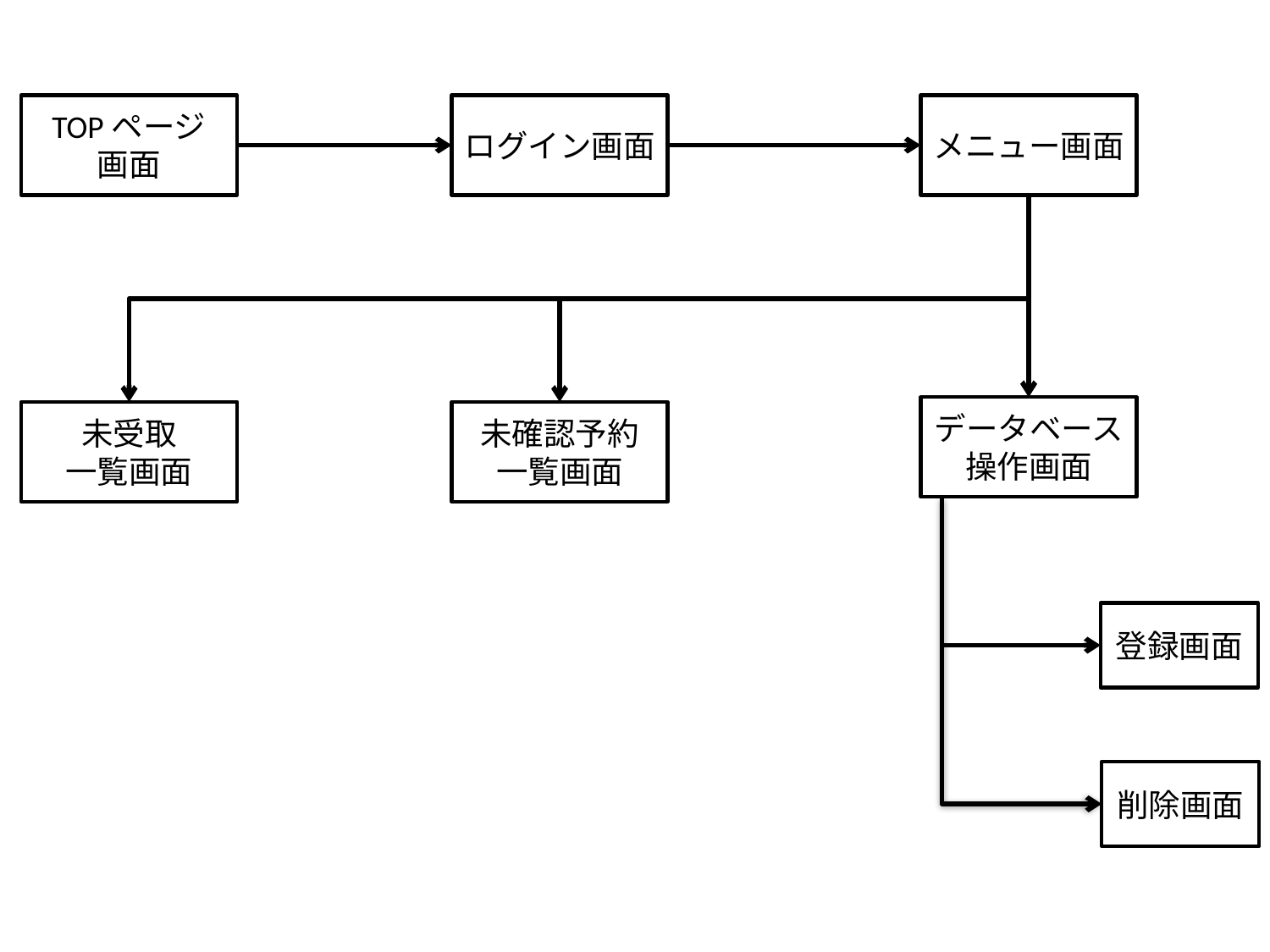

TOPページ
画面
ログイン画面
メニュー画面
データベース
操作画面
未受取
一覧画面
未確認予約
一覧画面
登録画面
削除画面